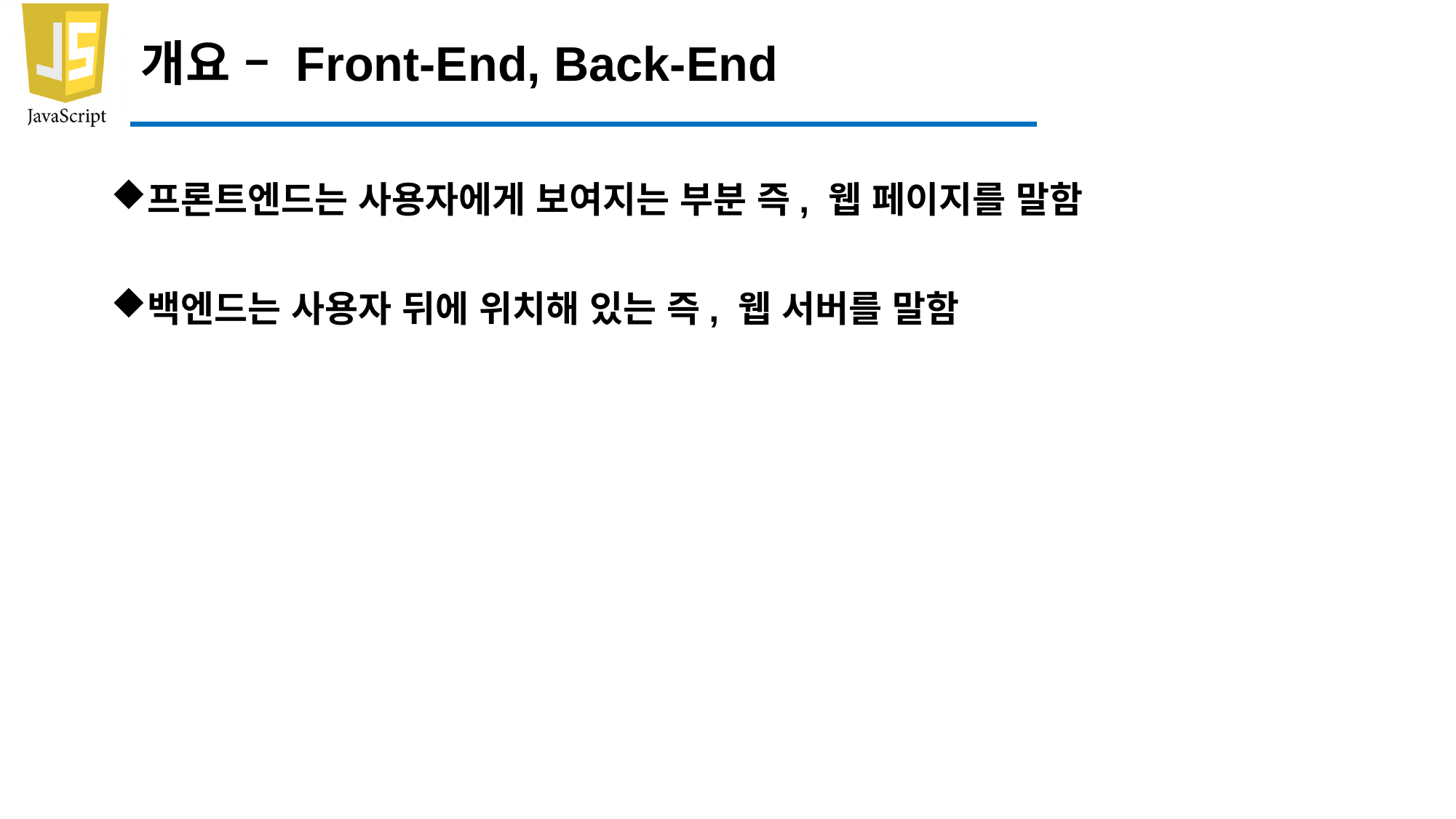

# 개요 – Front-End, Back-End
프론트엔드는 사용자에게 보여지는 부분 즉, 웹 페이지를 말함

백엔드는 사용자 뒤에 위치해 있는 즉, 웹 서버를 말함